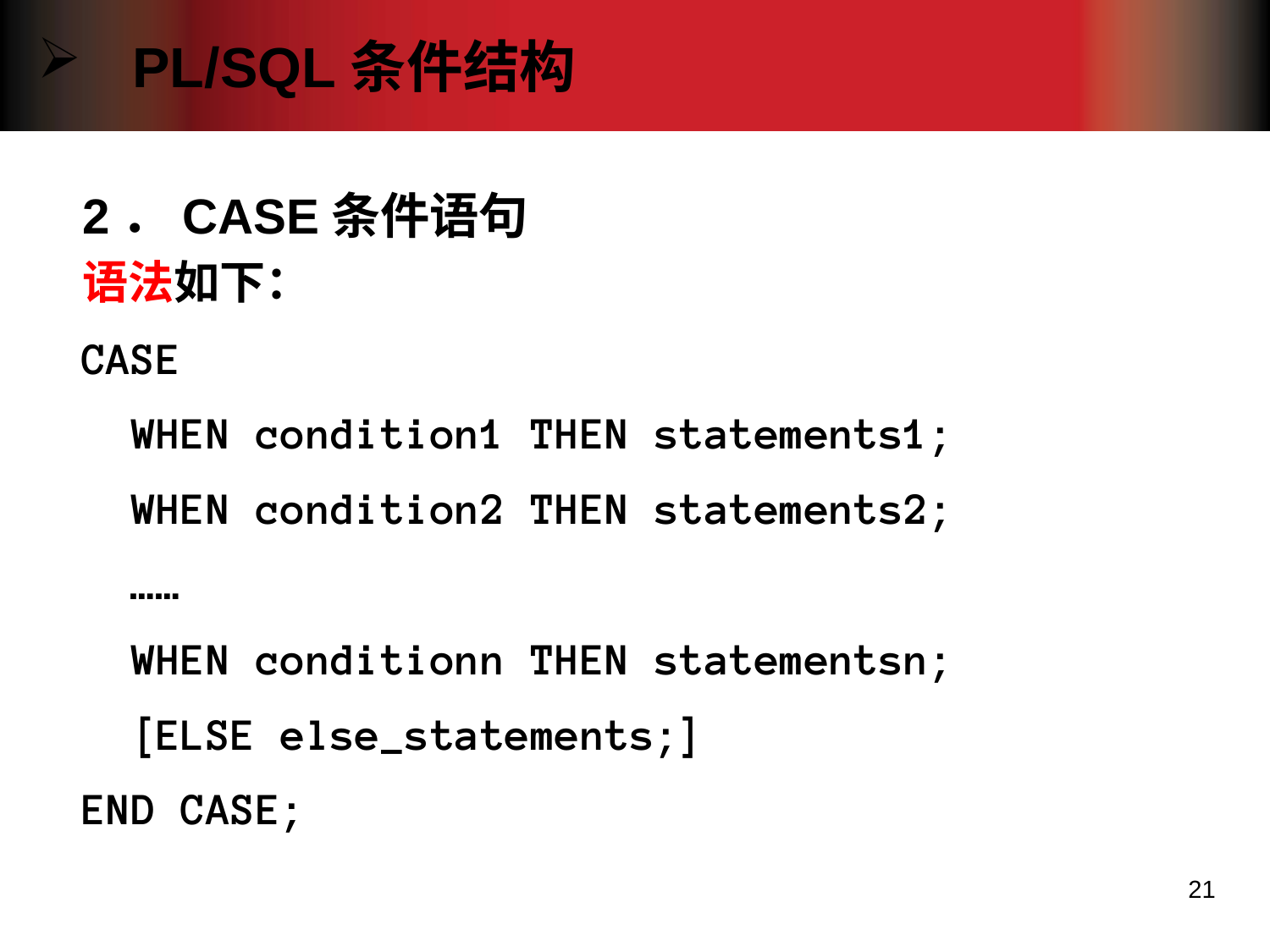

PL/SQL条件结构
2．CASE条件语句
语法如下：
CASE
  WHEN condition1 THEN statements1;
  WHEN condition2 THEN statements2;
  ……
  WHEN conditionn THEN statementsn;
  [ELSE else_statements;]
END CASE;
21